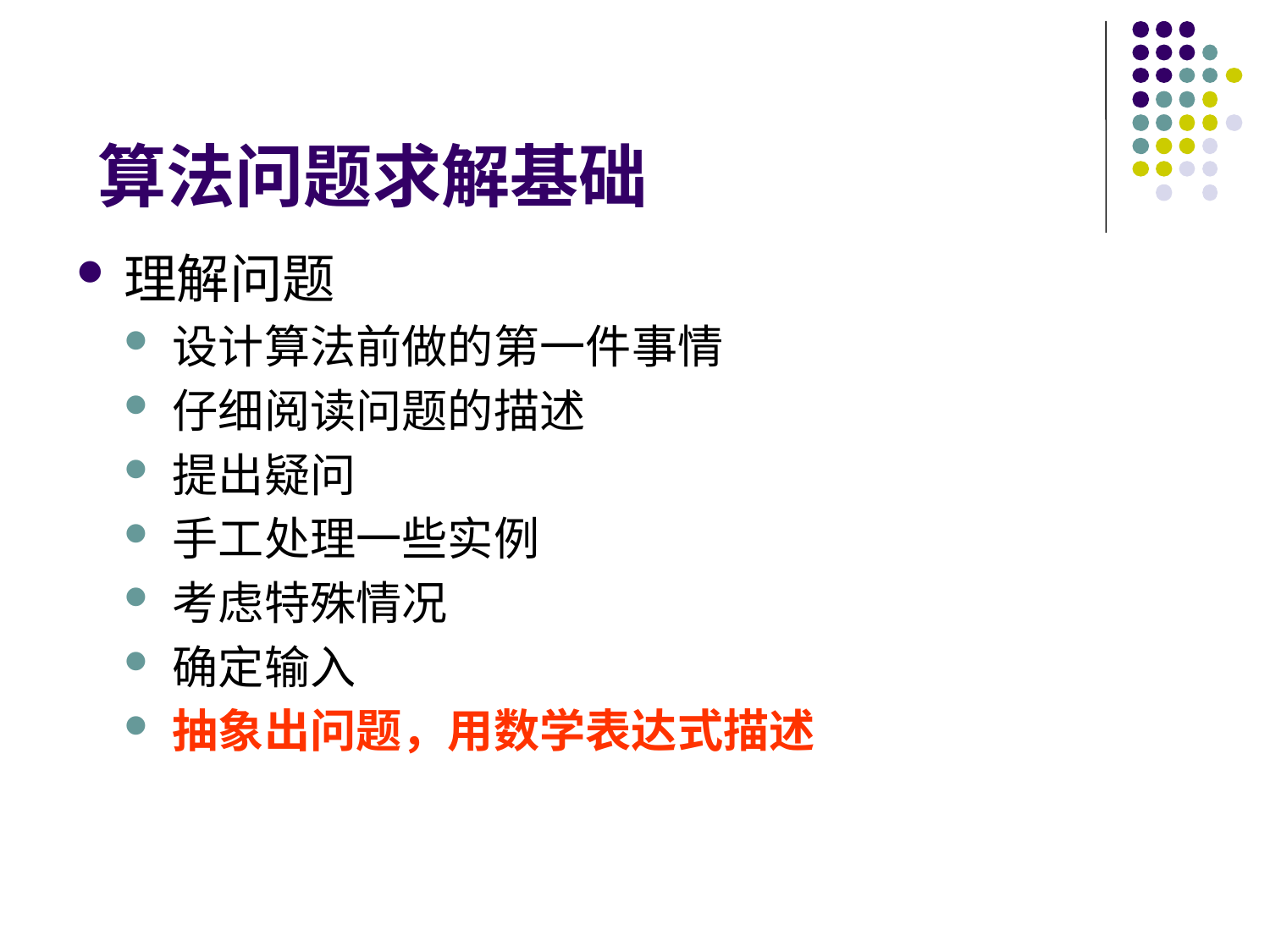

理解问题
设计算法前做的第一件事情
仔细阅读问题的描述
提出疑问
手工处理一些实例
考虑特殊情况
确定输入
抽象出问题，用数学表达式描述
算法问题求解基础